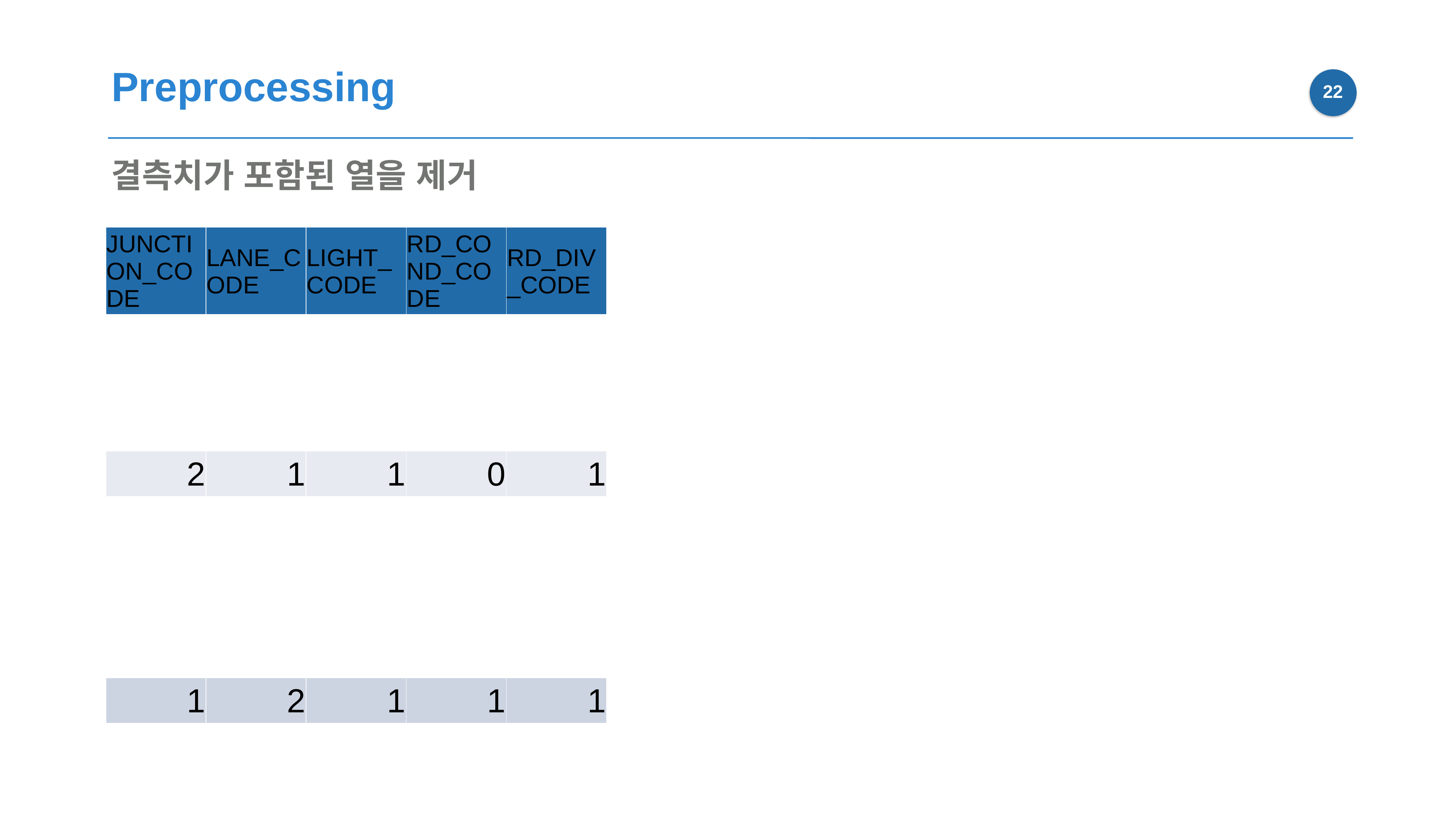

Preprocessing
22
결측치가 포함된 열을 제거
| JUNCTION\_CODE | LANE\_CODE | LIGHT\_CODE | RD\_COND\_CODE | RD\_DIV\_CODE |
| --- | --- | --- | --- | --- |
|  |  |  |  |  |
|  |  |  |  |  |
|  |  |  |  |  |
| 2 | 1 | 1 | 0 | 1 |
|  |  | 1 | 1 | 1 |
|  |  | 1 | 1 | 1 |
|  |  | 3 |  |  |
|  |  | 1 |  |  |
| 1 | 2 | 1 | 1 | 1 |